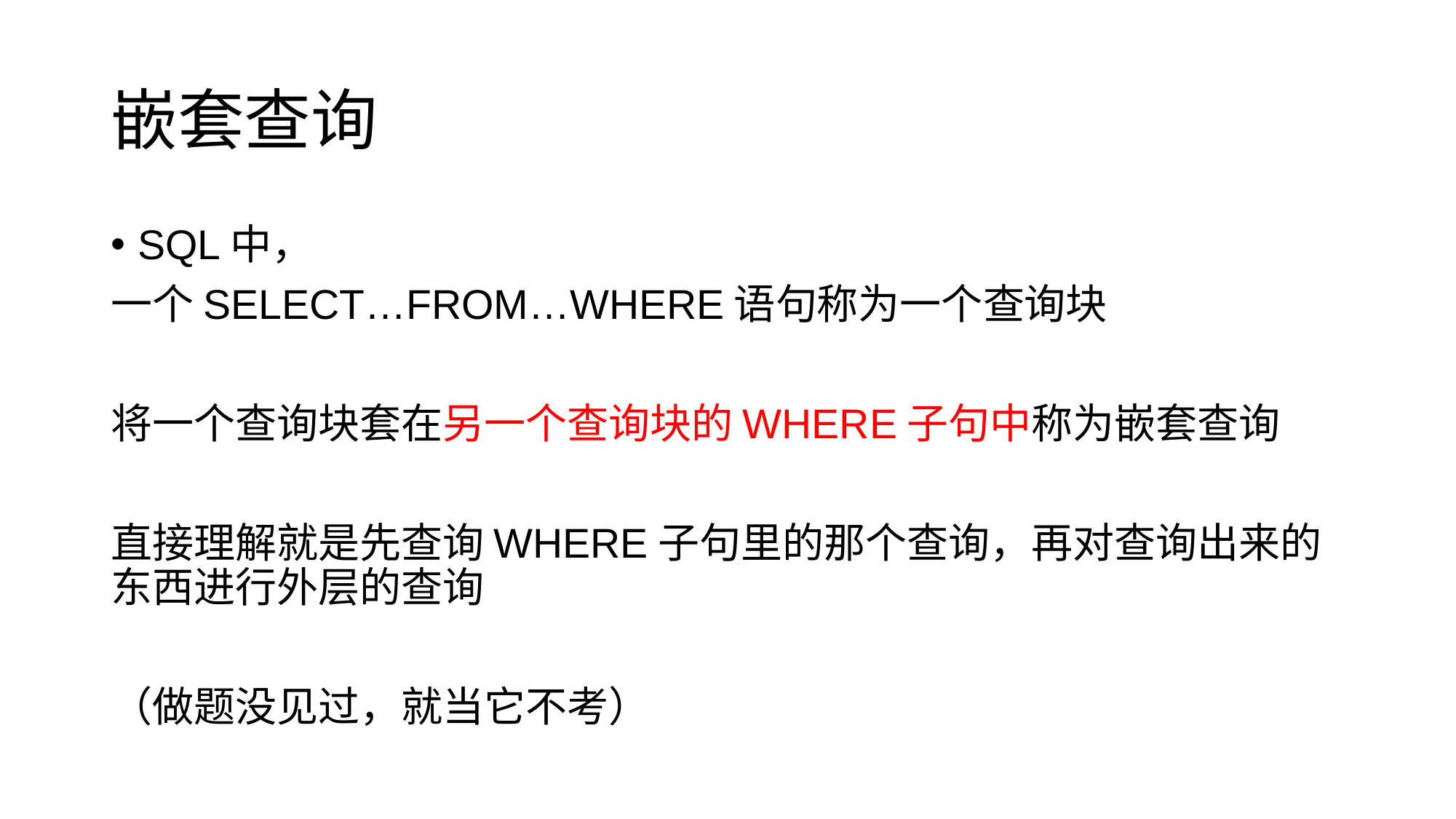

# 嵌套查询
SQL中，
一个SELECT…FROM…WHERE语句称为一个查询块

将一个查询块套在另一个查询块的WHERE子句中称为嵌套查询

直接理解就是先查询WHERE子句里的那个查询，再对查询出来的东西进行外层的查询

（做题没见过，就当它不考）